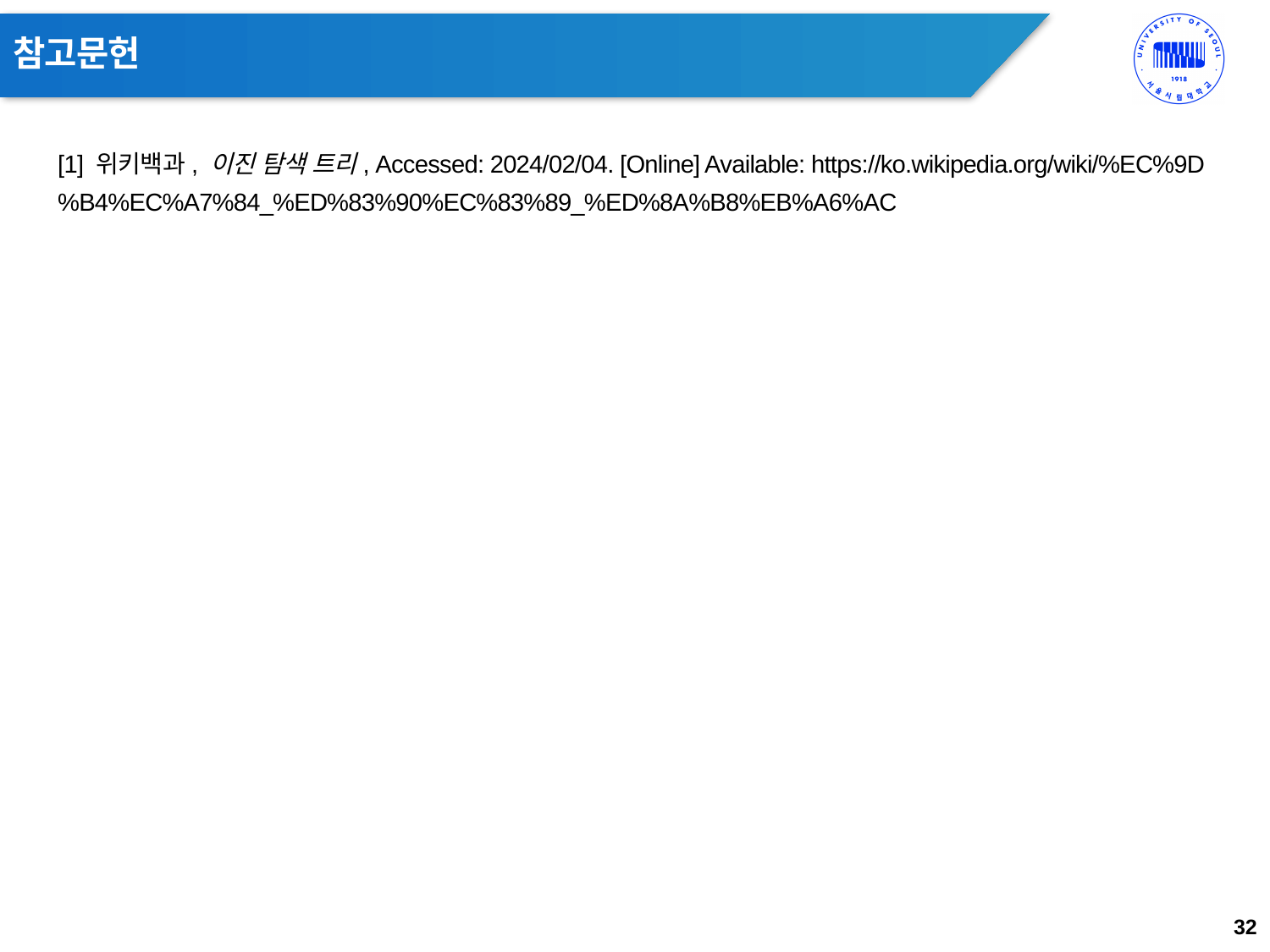

# 참고문헌
[1] 위키백과, 이진 탐색 트리, Accessed: 2024/02/04. [Online] Available: https://ko.wikipedia.org/wiki/%EC%9D%B4%EC%A7%84_%ED%83%90%EC%83%89_%ED%8A%B8%EB%A6%AC
32